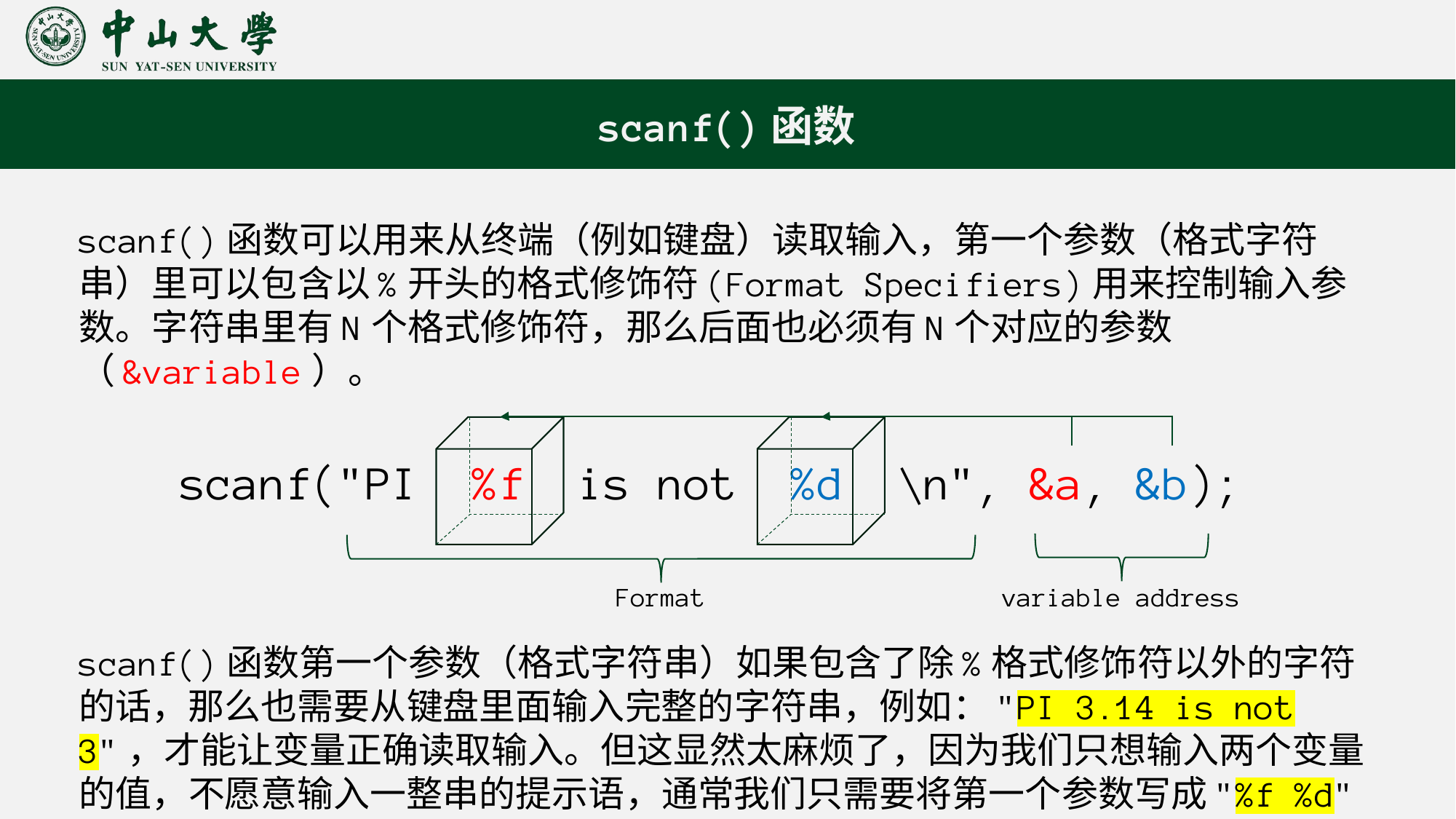

scanf()函数
scanf()函数可以用来从终端（例如键盘）读取输入，第一个参数（格式字符串）里可以包含以%开头的格式修饰符(Format Specifiers)用来控制输入参数。字符串里有N个格式修饰符，那么后面也必须有N个对应的参数（&variable）。

 scanf("PI  %f  is not  %d  \n", &a, &b);

Format
variable address
scanf()函数第一个参数（格式字符串）如果包含了除%格式修饰符以外的字符的话，那么也需要从键盘里面输入完整的字符串，例如："PI 3.14 is not 3"，才能让变量正确读取输入。但这显然太麻烦了，因为我们只想输入两个变量的值，不愿意输入一整串的提示语，通常我们只需要将第一个参数写成"%f %d"